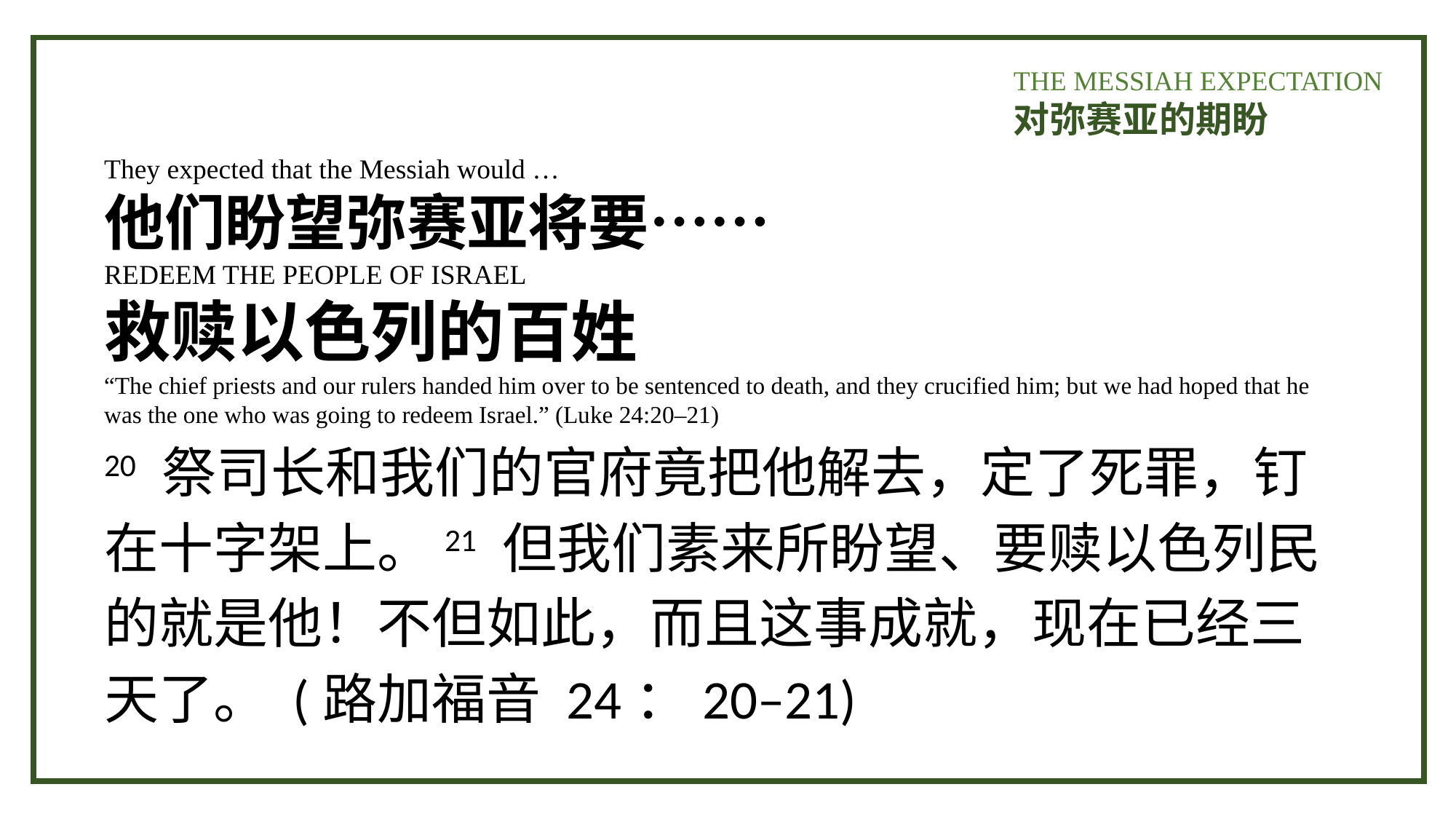

THE MESSIAH EXPECTATION
对弥赛亚的期盼
They expected that the Messiah would …
他们盼望弥赛亚将要……
REDEEM THE PEOPLE OF ISRAEL
救赎以色列的百姓
“The chief priests and our rulers handed him over to be sentenced to death, and they crucified him; but we had hoped that he was the one who was going to redeem Israel.” (Luke 24:20–21)
20 祭司长和我们的官府竟把他解去，定了死罪，钉在十字架上。21 但我们素来所盼望、要赎以色列民的就是他！不但如此，而且这事成就，现在已经三天了。 (路加福音 24：20–21)